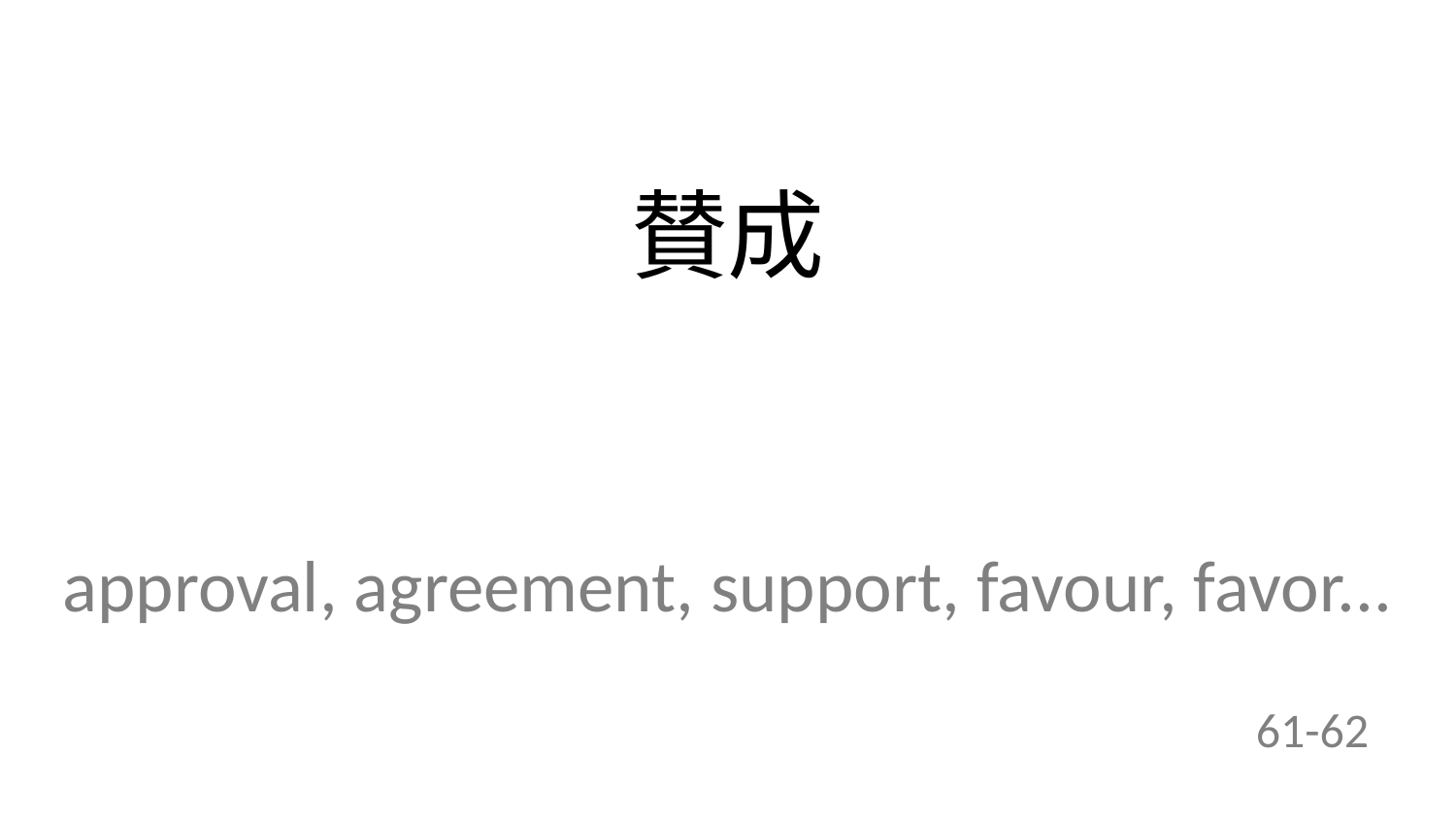

賛成

approval, agreement, support, favour, favor...
61-62